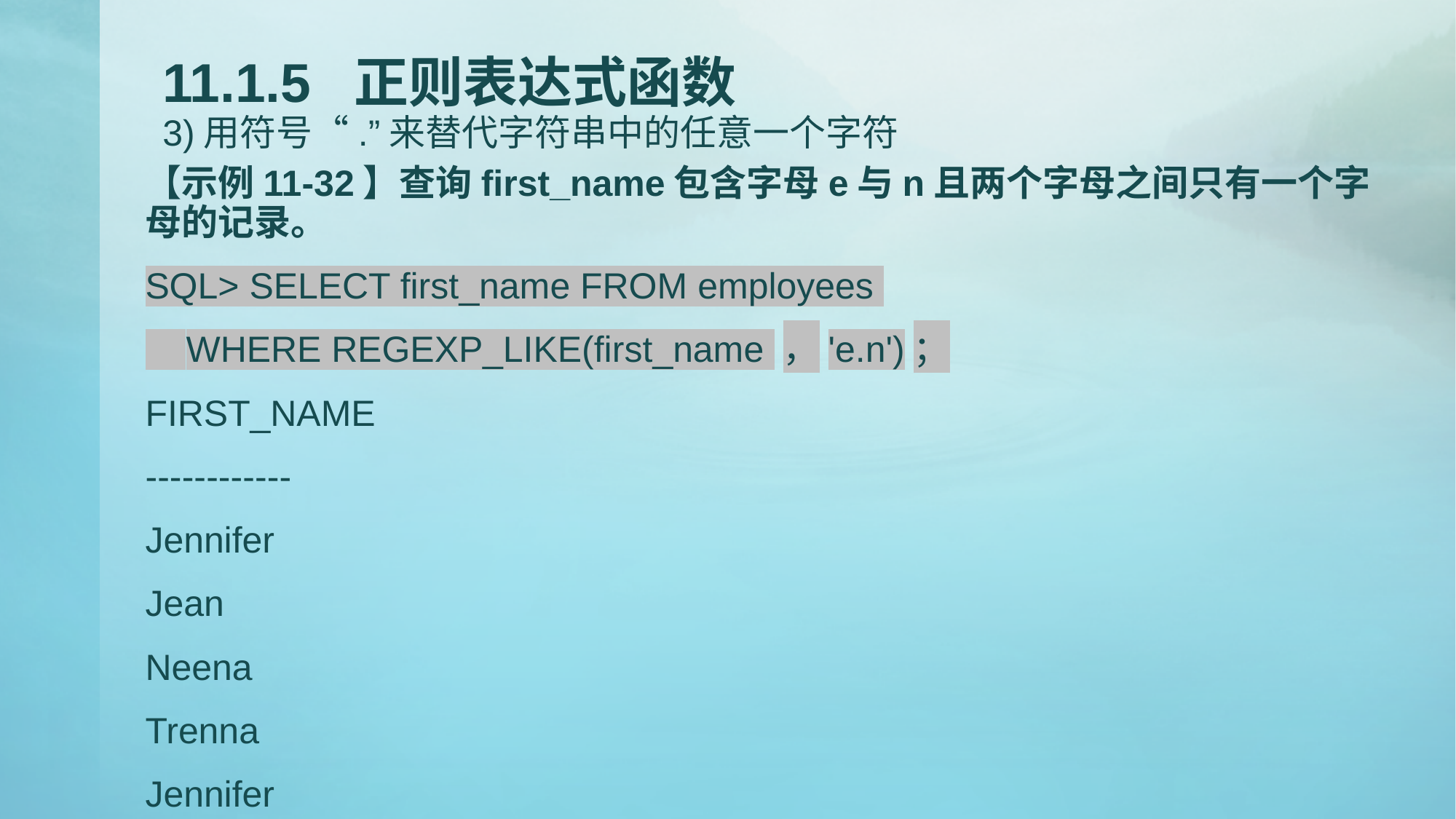

# 11.1.5  正则表达式函数 3)用符号“.”来替代字符串中的任意一个字符
【示例11-32】查询first_name包含字母e与n且两个字母之间只有一个字母的记录。
SQL> SELECT first_name FROM employees
    WHERE REGEXP_LIKE(first_name ，'e.n')；
FIRST_NAME
------------
Jennifer
Jean
Neena
Trenna
Jennifer